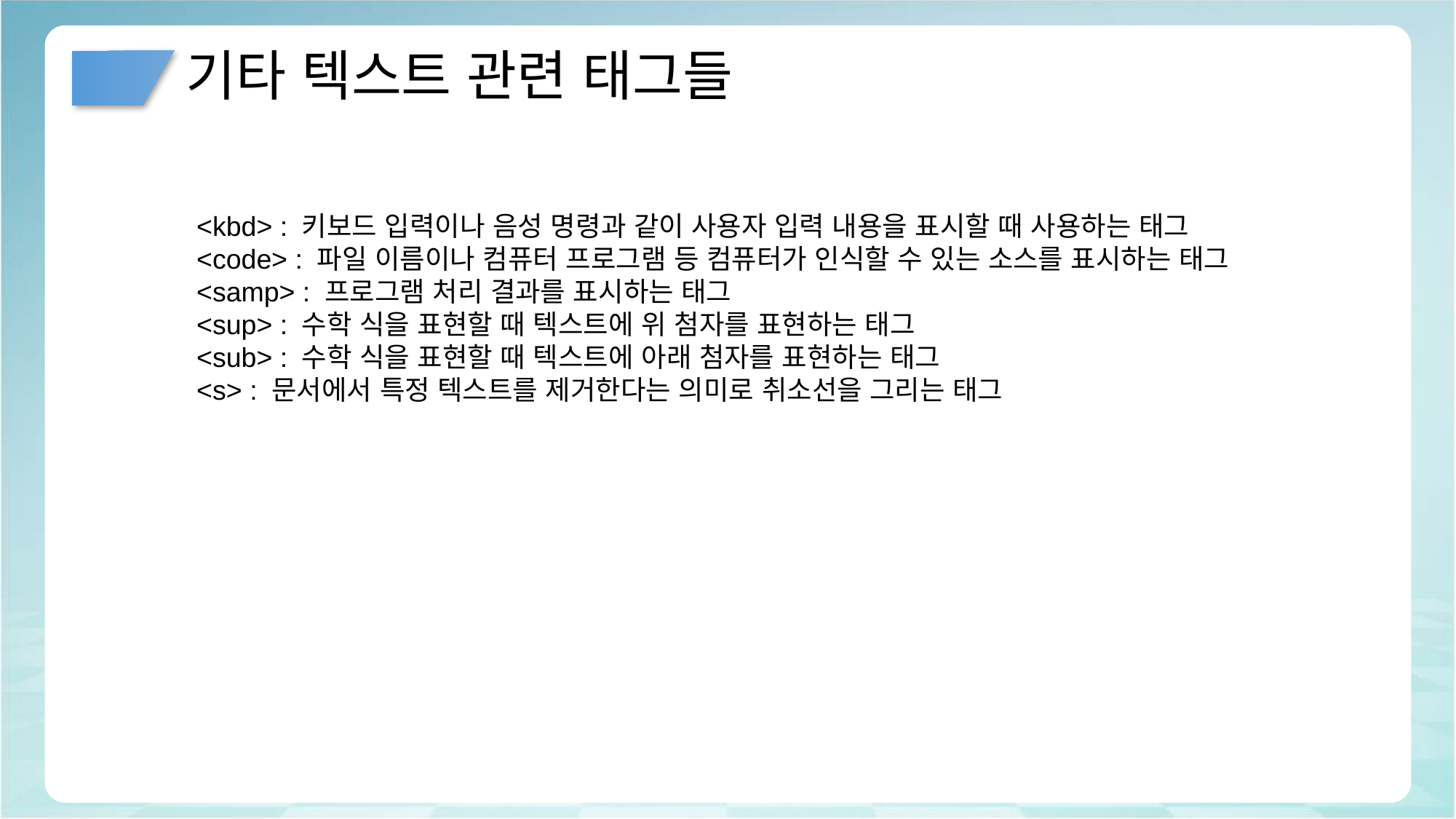

# 기타 텍스트 관련 태그들
<kbd> : 키보드 입력이나 음성 명령과 같이 사용자 입력 내용을 표시할 때 사용하는 태그
<code> : 파일 이름이나 컴퓨터 프로그램 등 컴퓨터가 인식할 수 있는 소스를 표시하는 태그
<samp> : 프로그램 처리 결과를 표시하는 태그
<sup> : 수학 식을 표현할 때 텍스트에 위 첨자를 표현하는 태그
<sub> : 수학 식을 표현할 때 텍스트에 아래 첨자를 표현하는 태그
<s> : 문서에서 특정 텍스트를 제거한다는 의미로 취소선을 그리는 태그